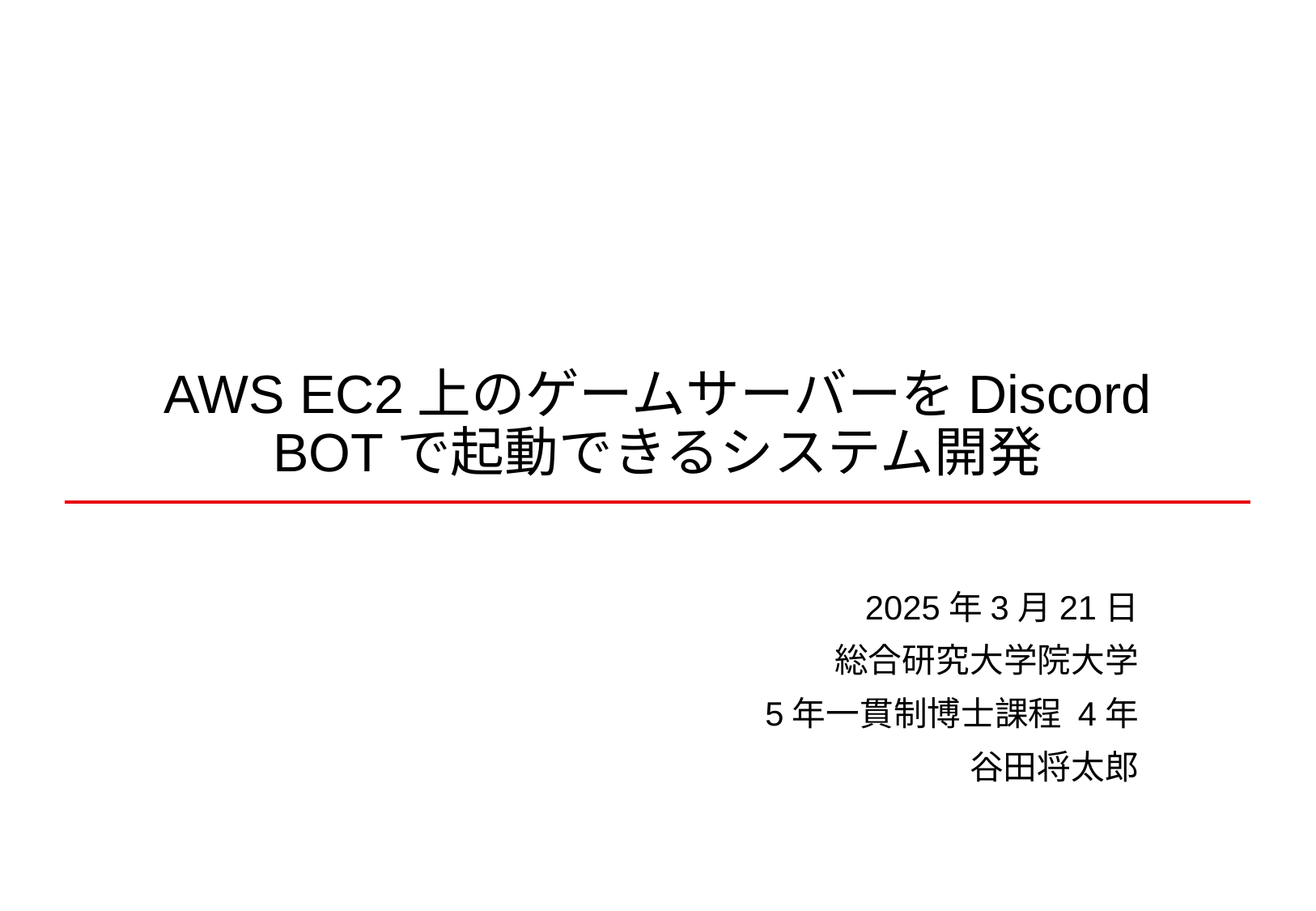

# AWS EC2上のゲームサーバーをDiscord BOTで起動できるシステム開発
2025年3月21日
総合研究大学院大学
5年一貫制博士課程 4年
谷田将太郎